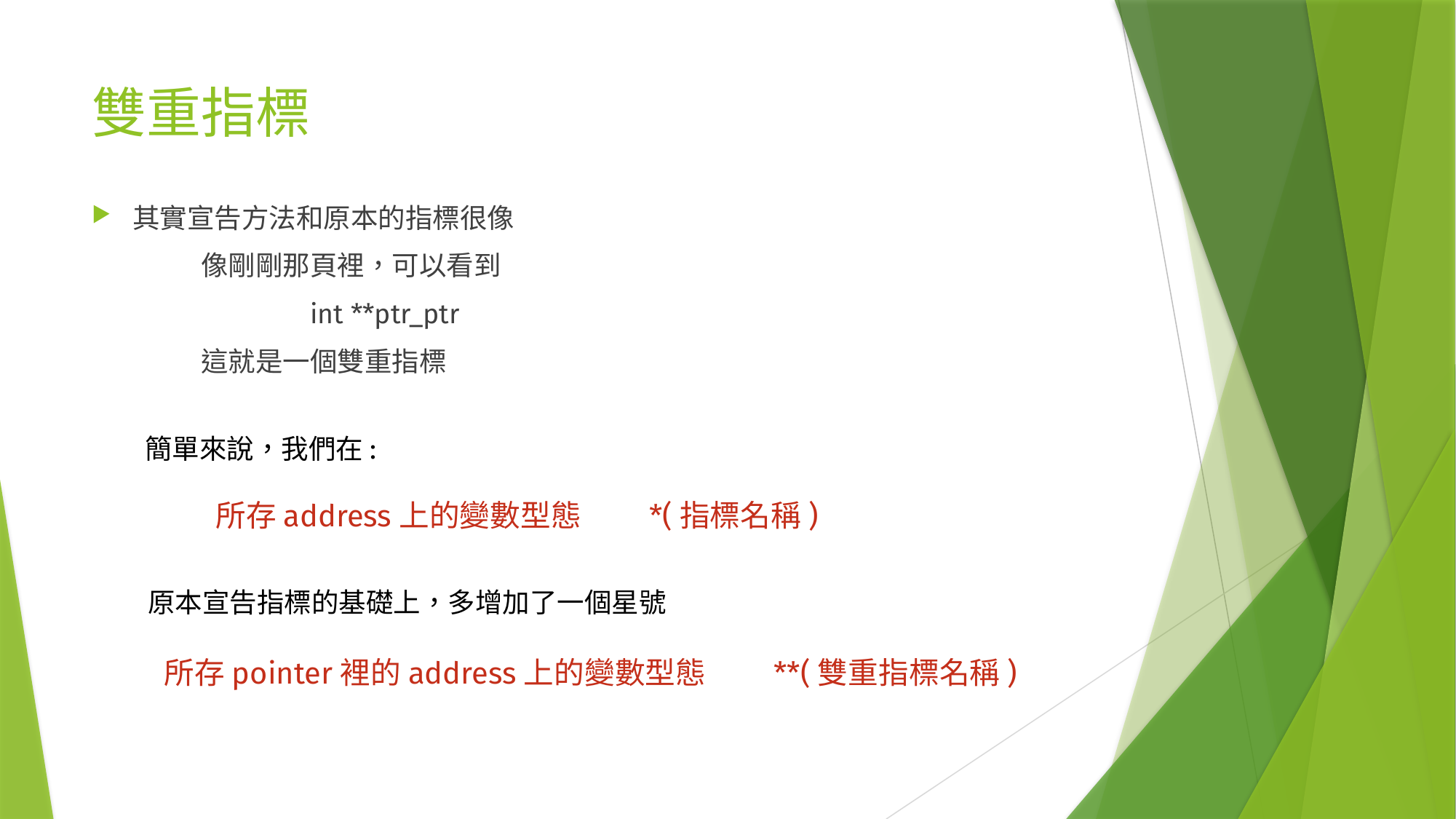

# 雙重指標
其實宣告方法和原本的指標很像
	像剛剛那頁裡，可以看到
		int **ptr_ptr
	這就是一個雙重指標
簡單來說，我們在:
所存address上的變數型態         *(指標名稱)
原本宣告指標的基礎上，多增加了一個星號
所存pointer裡的address上的變數型態         **(雙重指標名稱)